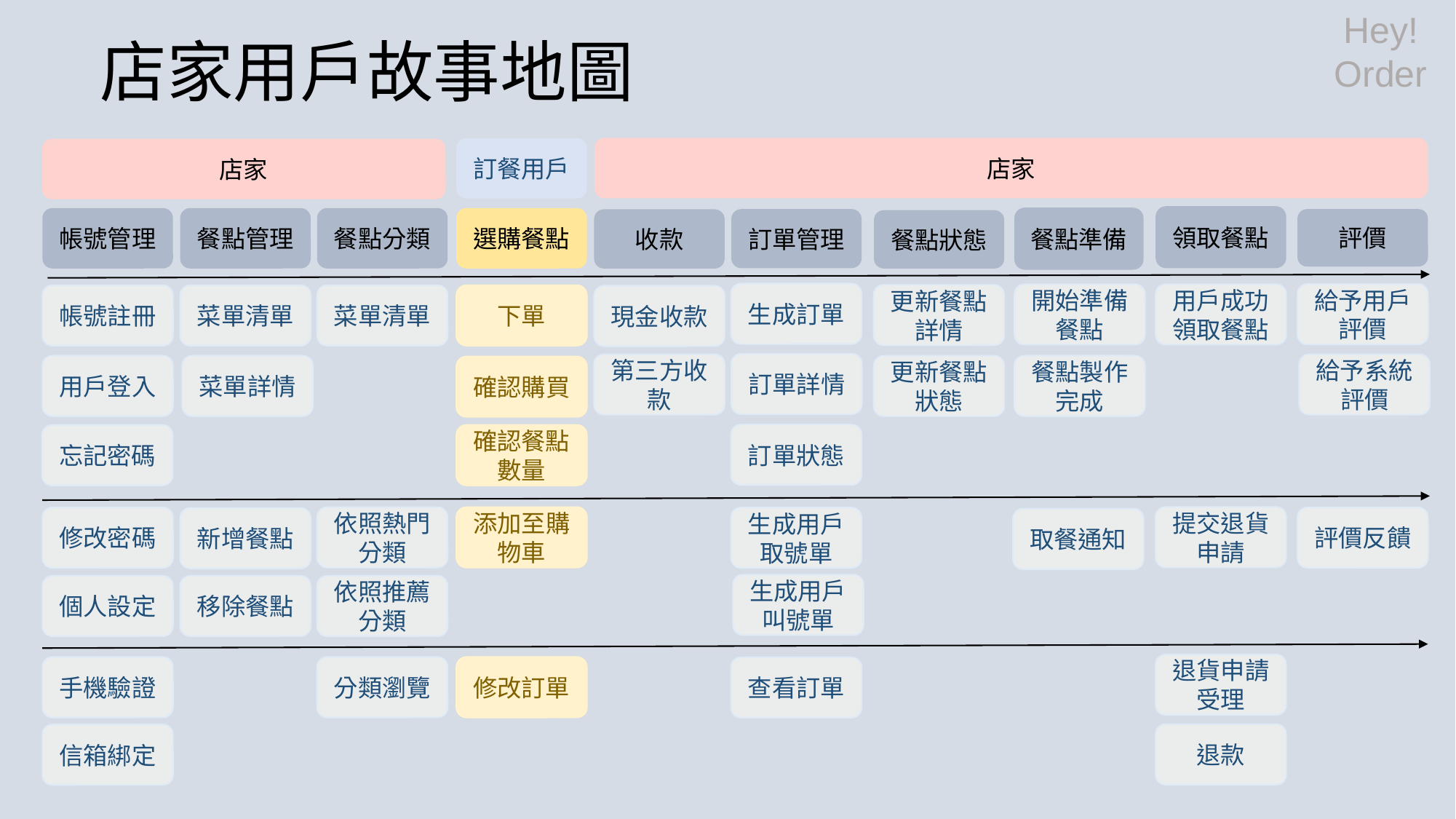

店家用戶故事地圖
Hey!
Order

店家
訂餐用戶
店家
領取餐點
餐點準備
帳號管理
餐點管理
餐點分類
選購餐點
評價
收款
餐點狀態
給予用戶評價
開始準備餐點
用戶成功領取餐點
更新餐點詳情
帳號註冊
菜單清單
菜單清單
下單
現金收款
給予系統評價
第三方收款
菜單詳情
餐點製作完成
用戶登入
更新餐點狀態
確認購買
確認餐點數量
提交退貨申請
依照熱門分類
添加至購物車
修改密碼
評價反饋
新增餐點
取餐通知
移除餐點
個人設定
依照推薦分類
退貨申請受理
手機驗證
分類瀏覽
修改訂單
查看訂單
退款
信箱綁定
忘記密碼
訂單管理
生成訂單
訂單詳情
訂單狀態
生成用戶取號單
生成用戶叫號單